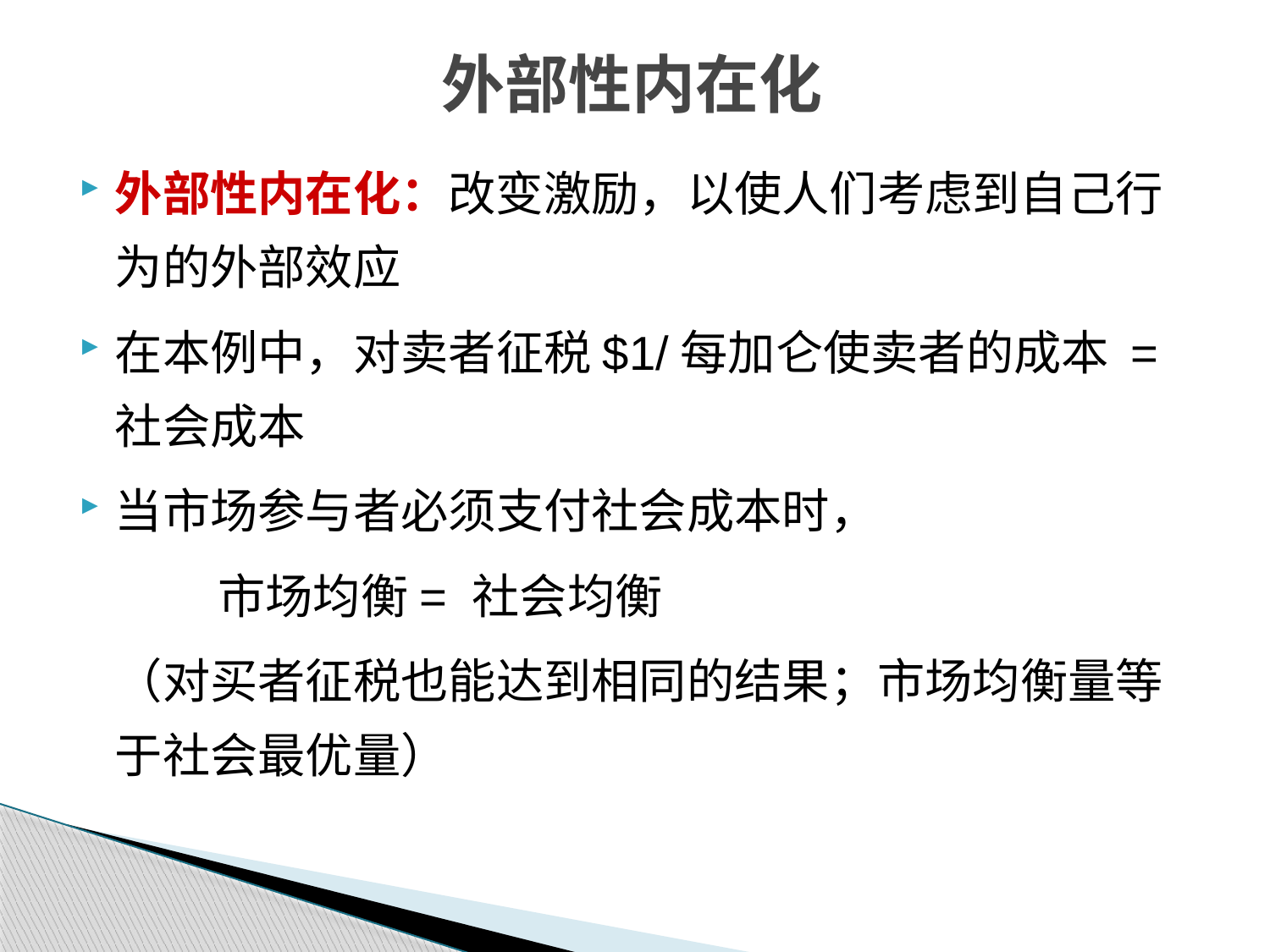

外部性内在化
外部性内在化：改变激励，以使人们考虑到自己行为的外部效应
在本例中，对卖者征税$1/每加仑使卖者的成本 = 社会成本
当市场参与者必须支付社会成本时，
            市场均衡= 社会均衡
	（对买者征税也能达到相同的结果；市场均衡量等于社会最优量）